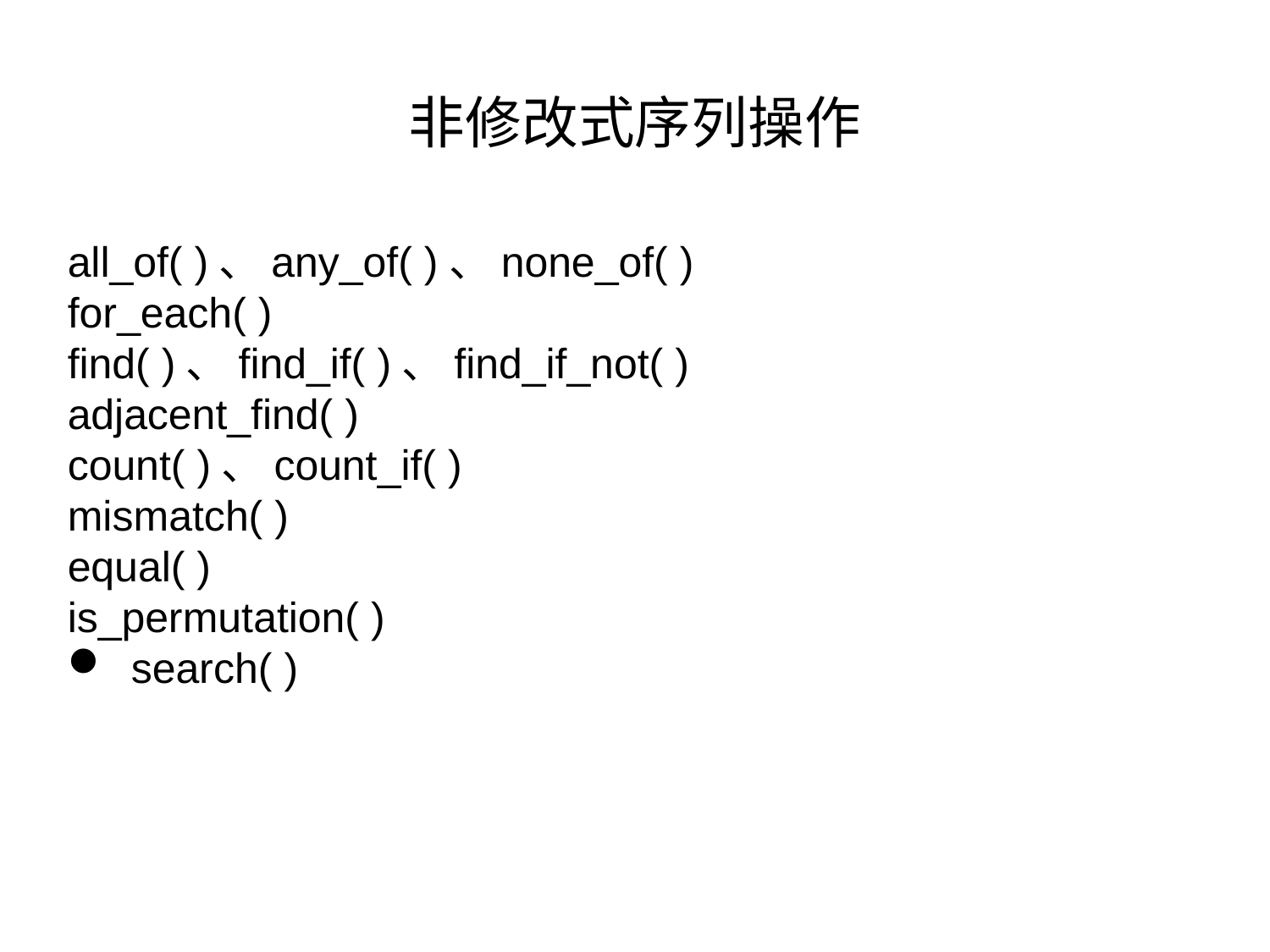

非修改式序列操作
all_of( )、any_of( )、none_of( )
for_each( )
find( )、find_if( )、find_if_not( )
adjacent_find( )
count( )、count_if( )
mismatch( )
equal( )
is_permutation( )
search( )